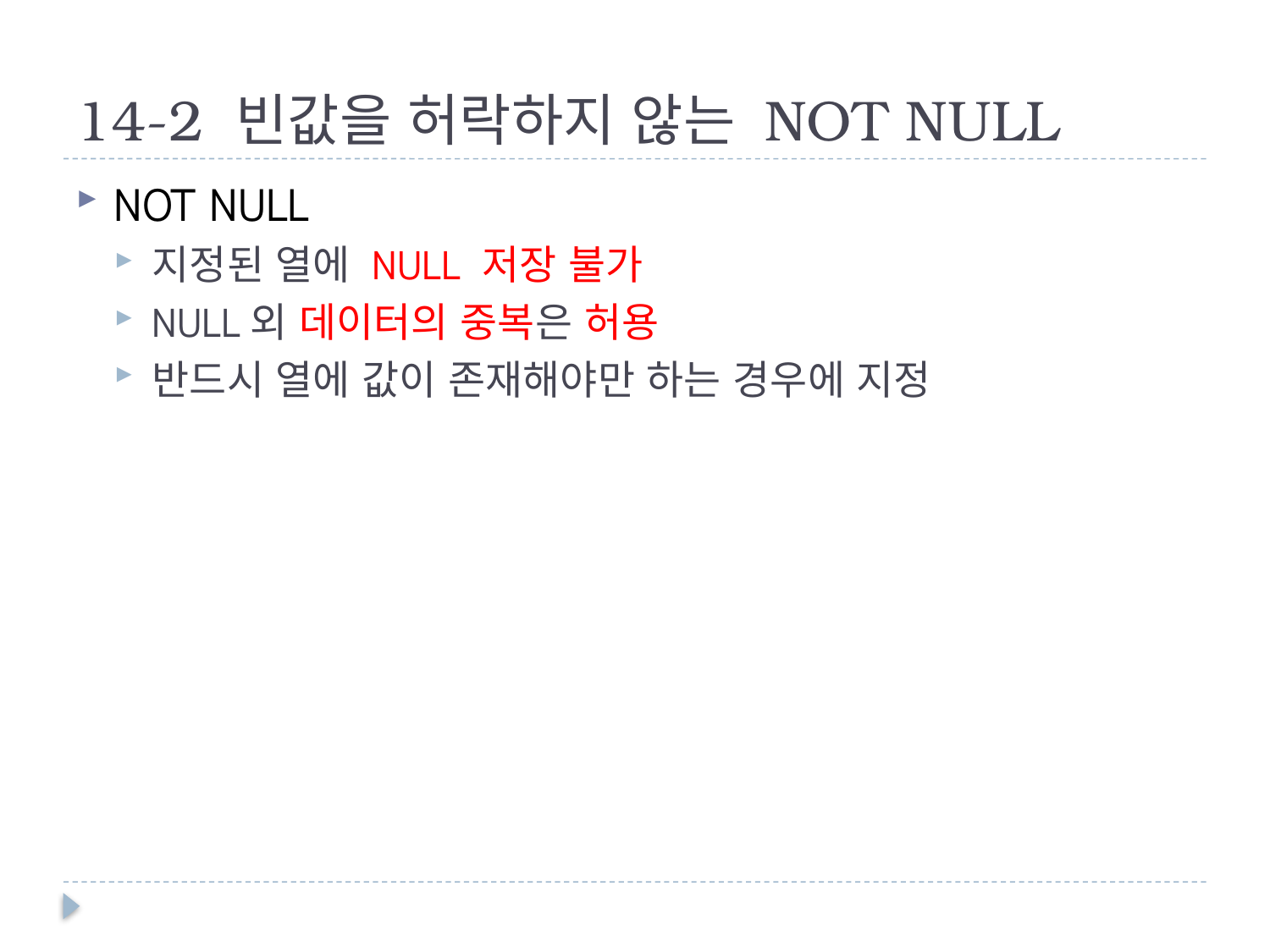

# 14-2 빈값을 허락하지 않는 NOT NULL
NOT NULL
지정된 열에 NULL 저장 불가
NULL외 데이터의 중복은 허용
반드시 열에 값이 존재해야만 하는 경우에 지정